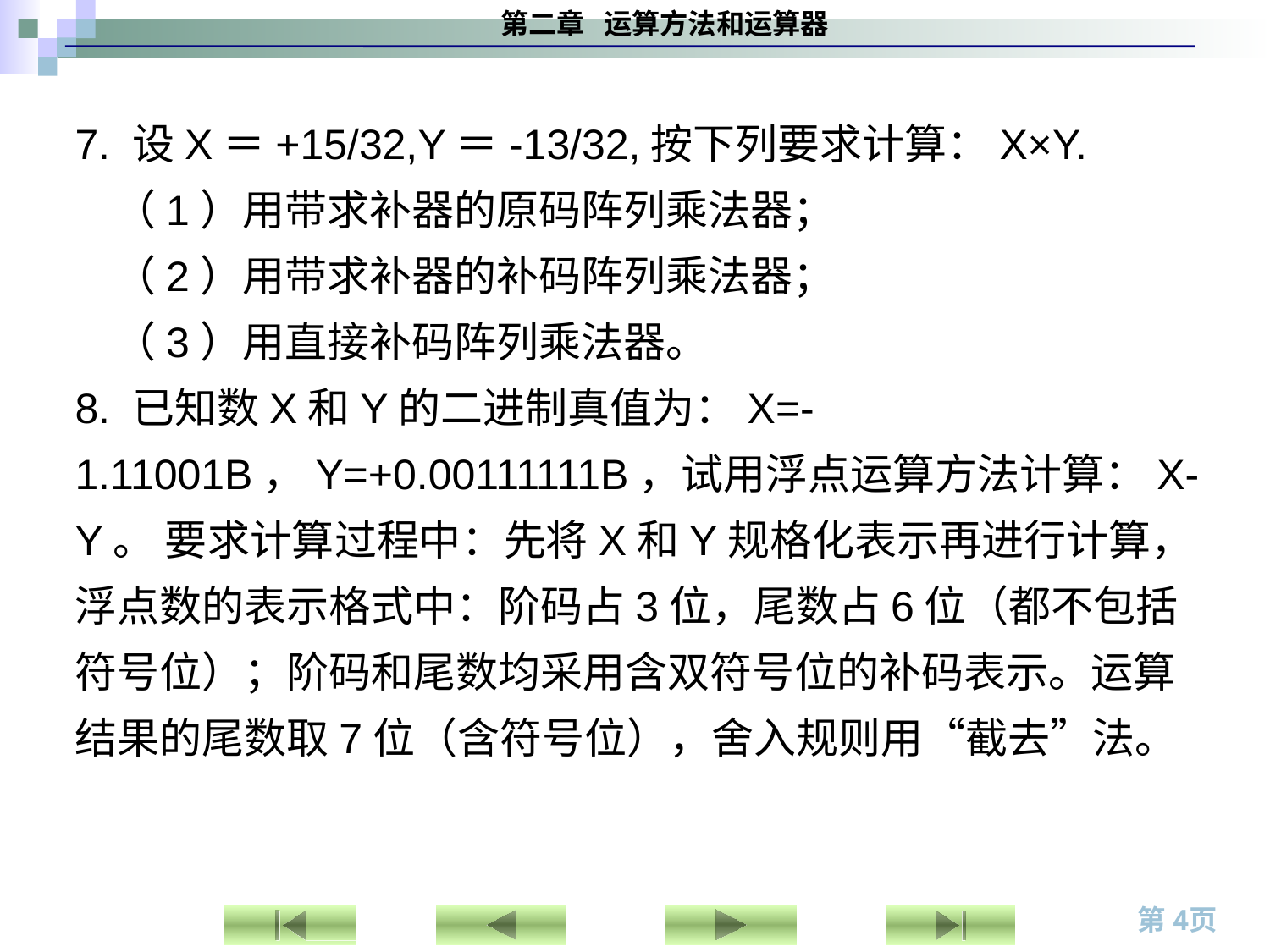

7. 设X＝+15/32,Y＝-13/32,按下列要求计算：X×Y.
   （1）用带求补器的原码阵列乘法器；
   （2）用带求补器的补码阵列乘法器；
   （3）用直接补码阵列乘法器。
8. 已知数X和Y的二进制真值为：X=-1.11001B，Y=+0.00111111B，试用浮点运算方法计算：X-Y。 要求计算过程中：先将X和Y规格化表示再进行计算，浮点数的表示格式中：阶码占3位，尾数占6位（都不包括符号位）；阶码和尾数均采用含双符号位的补码表示。运算结果的尾数取7位（含符号位），舍入规则用“截去”法。